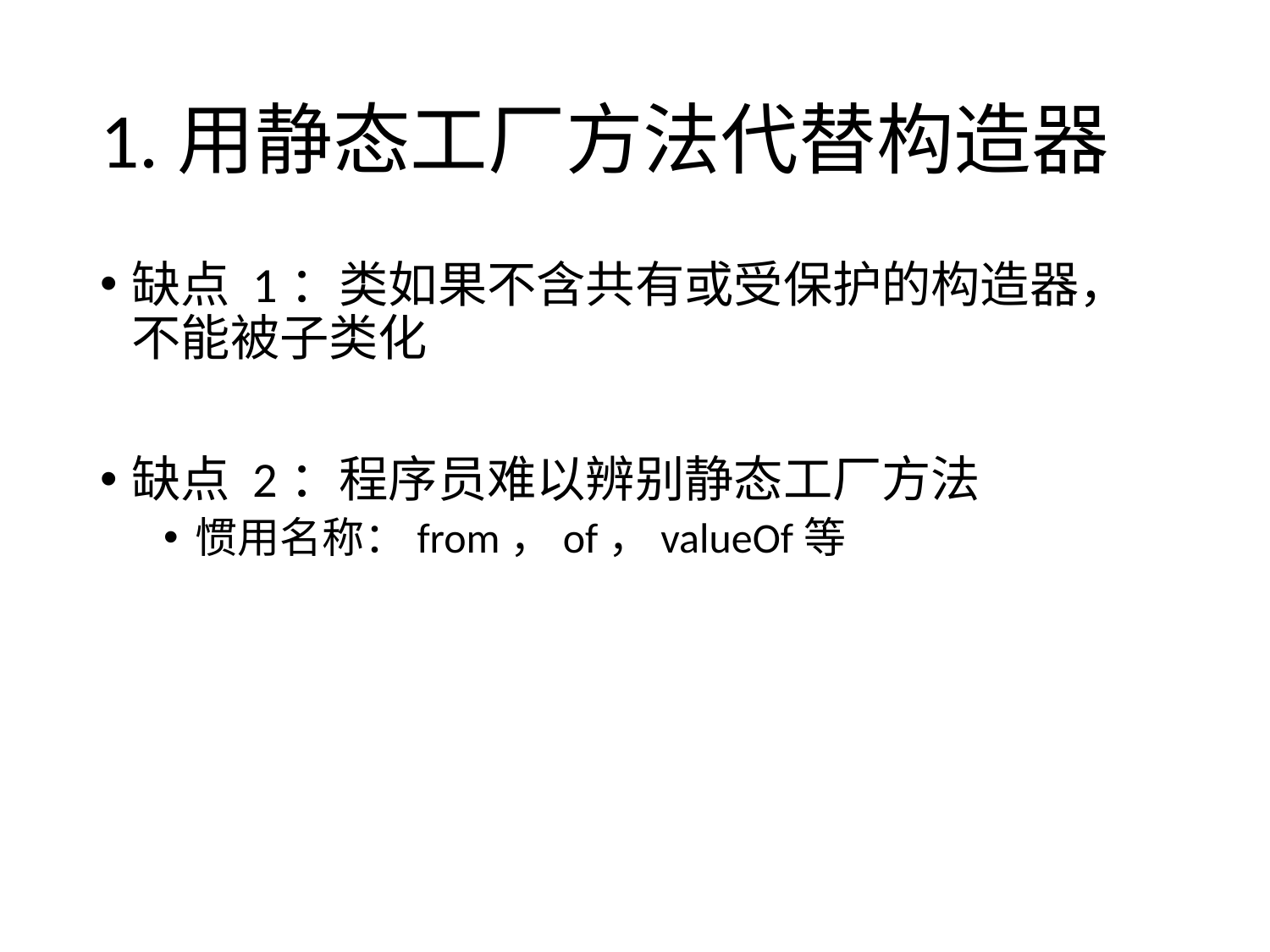

# 1.用静态工厂方法代替构造器
缺点 1：类如果不含共有或受保护的构造器，不能被子类化

缺点 2：程序员难以辨别静态工厂方法
惯用名称：from，of，valueOf等